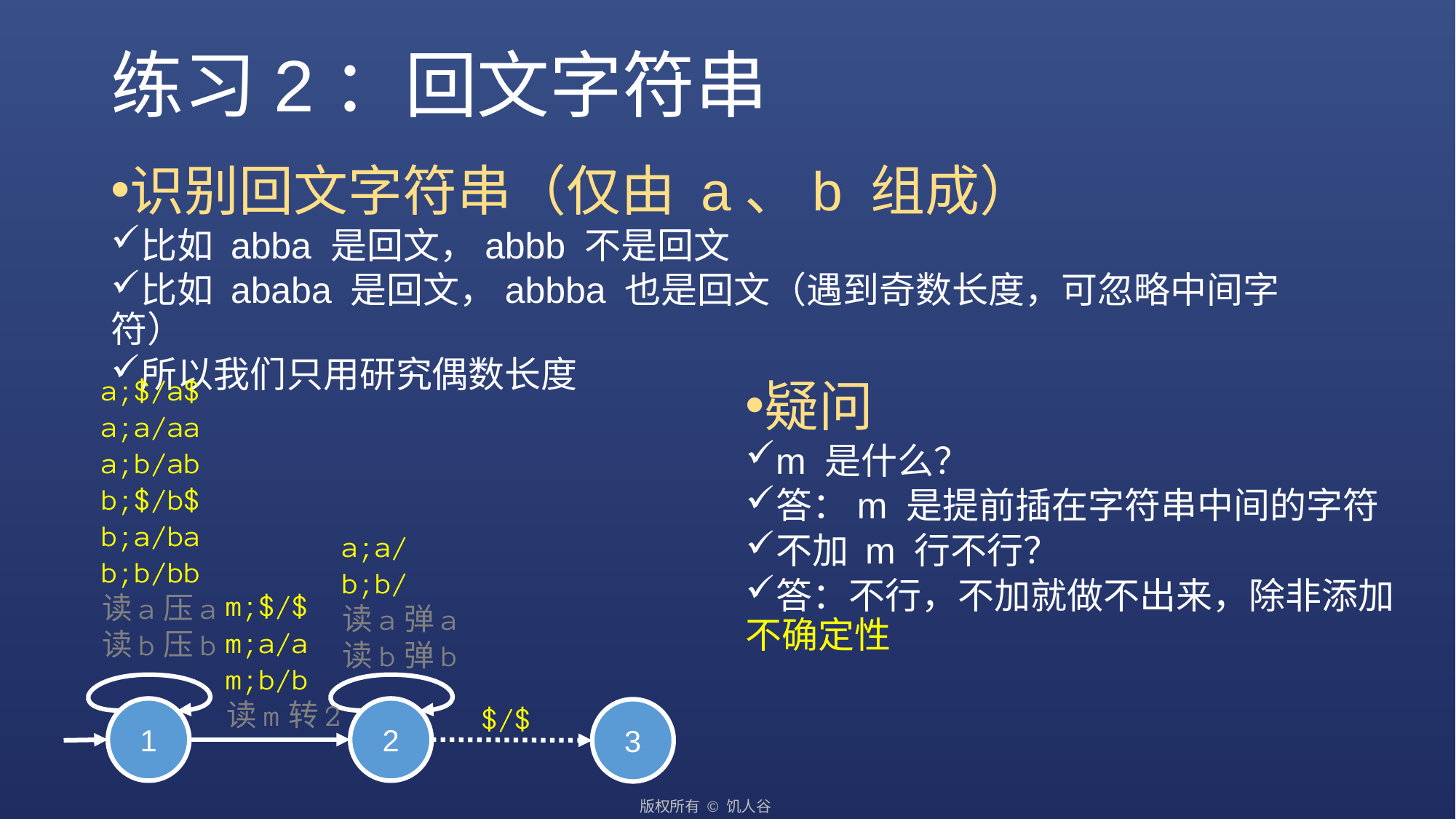

# 练习2：回文字符串
识别回文字符串（仅由 a、b 组成）
比如 abba 是回文，abbb 不是回文
比如 ababa 是回文，abbba 也是回文（遇到奇数长度，可忽略中间字符）
所以我们只用研究偶数长度

a;$/a$
a;a/aa
a;b/ab
b;$/b$
b;a/ba
b;b/bb
读a压a
读b压b
a;a/
b;b/
读a弹a
读b弹b
m;$/$
m;a/a
m;b/b
读m转2
$/$
1
2
3
疑问
m 是什么？
答：m 是提前插在字符串中间的字符
不加 m 行不行？
答：不行，不加就做不出来，除非添加不确定性